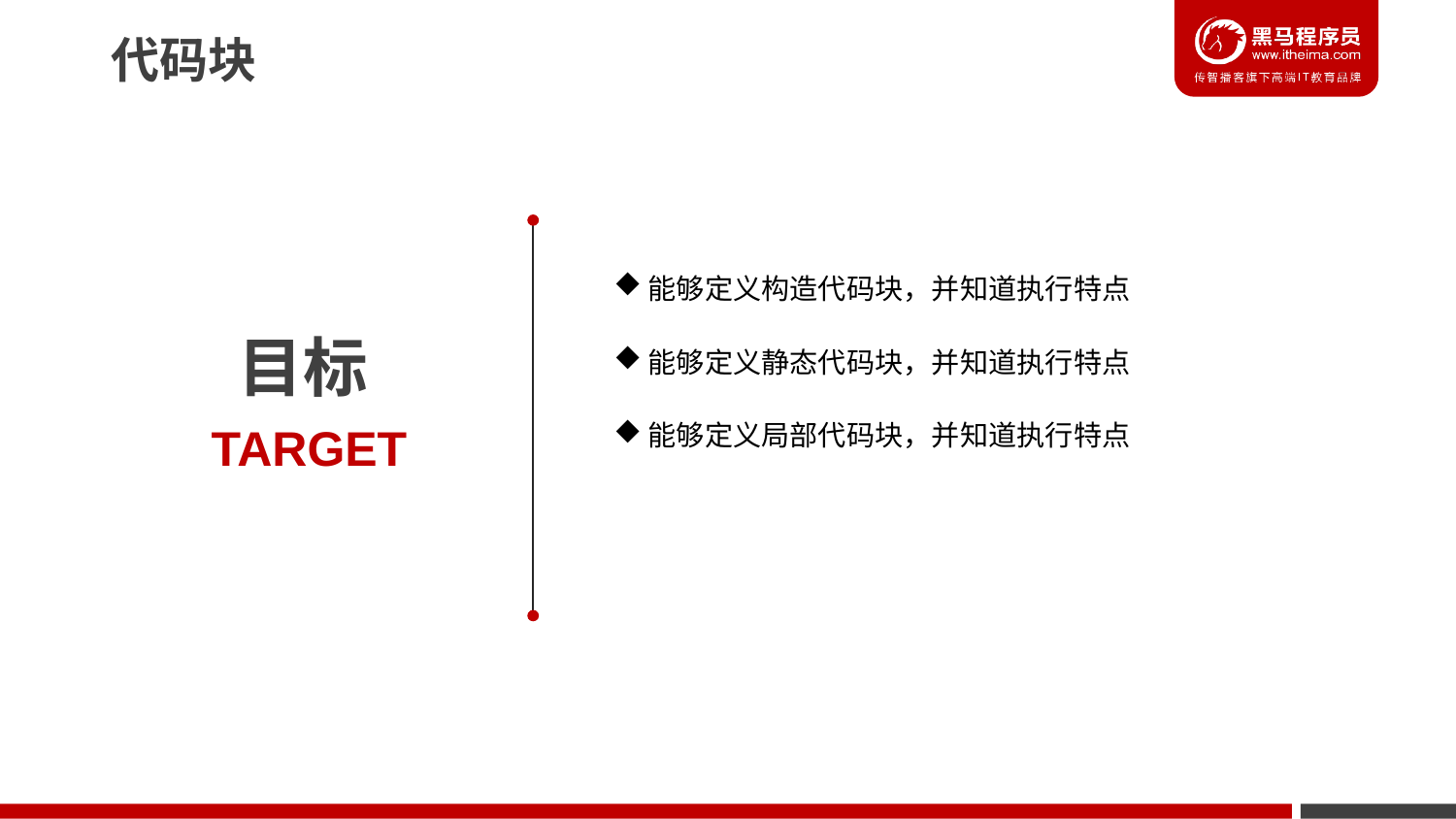

# 代码块
能够定义构造代码块，并知道执行特点
能够定义静态代码块，并知道执行特点
能够定义局部代码块，并知道执行特点